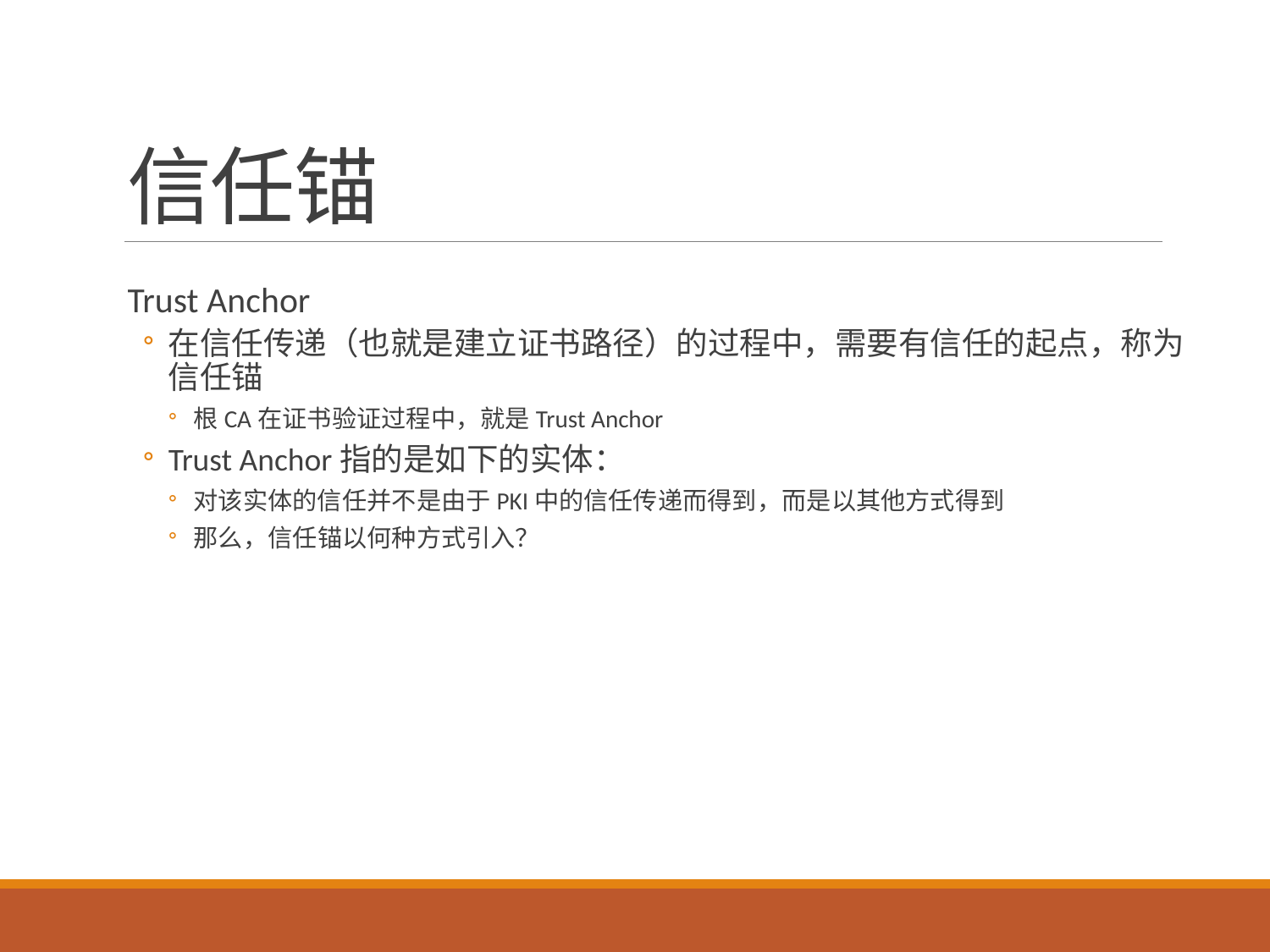

# 信任锚
Trust Anchor
在信任传递（也就是建立证书路径）的过程中，需要有信任的起点，称为信任锚
根CA在证书验证过程中，就是Trust Anchor
Trust Anchor指的是如下的实体：
对该实体的信任并不是由于PKI中的信任传递而得到，而是以其他方式得到
那么，信任锚以何种方式引入？
31